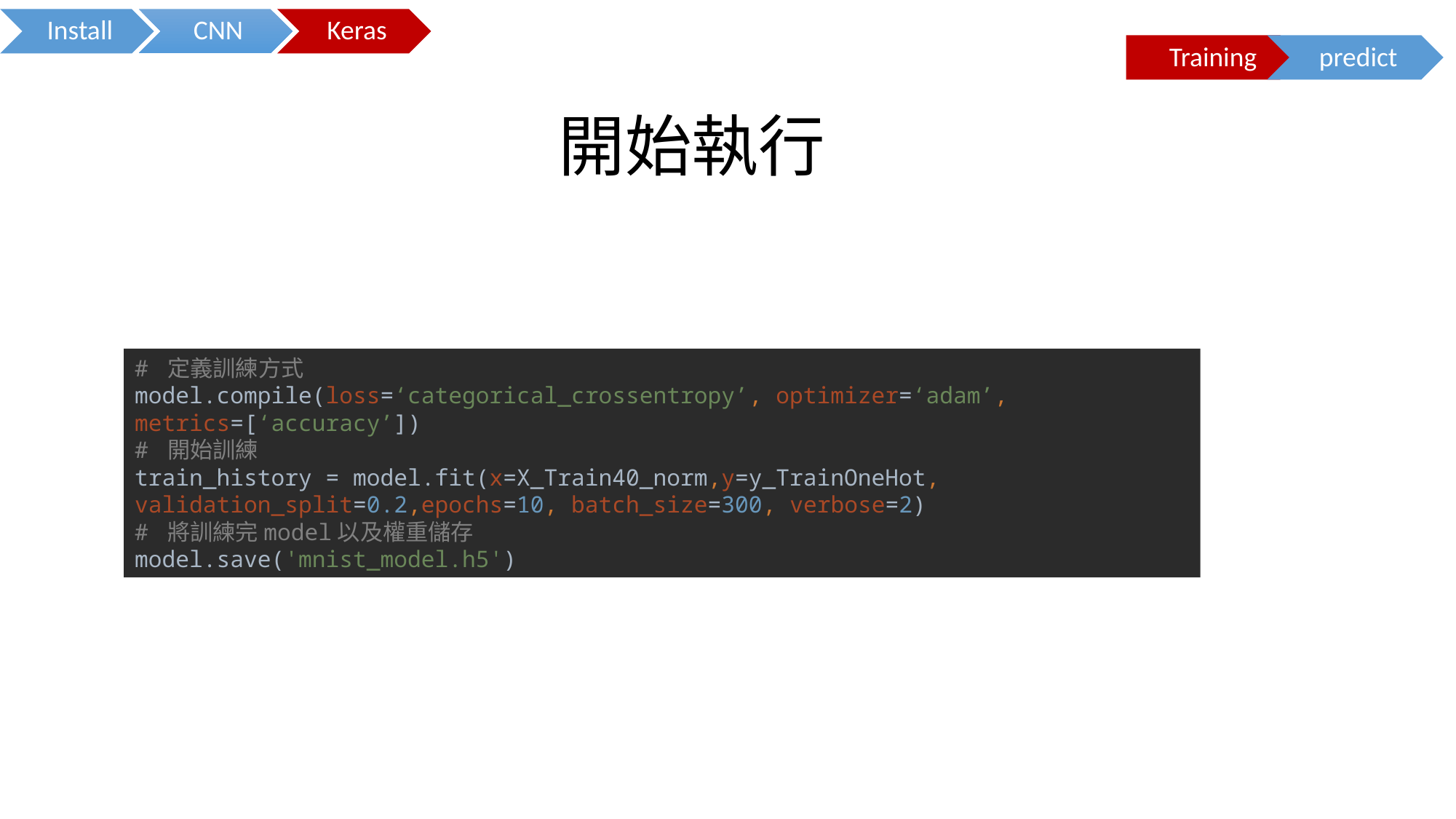

Install
CNN
Keras
Training
predict
開始執行
# 定義訓練方式
model.compile(loss=‘categorical_crossentropy’, optimizer=‘adam’, metrics=[‘accuracy’])
# 開始訓練 train_history = model.fit(x=X_Train40_norm,y=y_TrainOneHot, validation_split=0.2,epochs=10, batch_size=300, verbose=2)
# 將訓練完model以及權重儲存 model.save('mnist_model.h5')